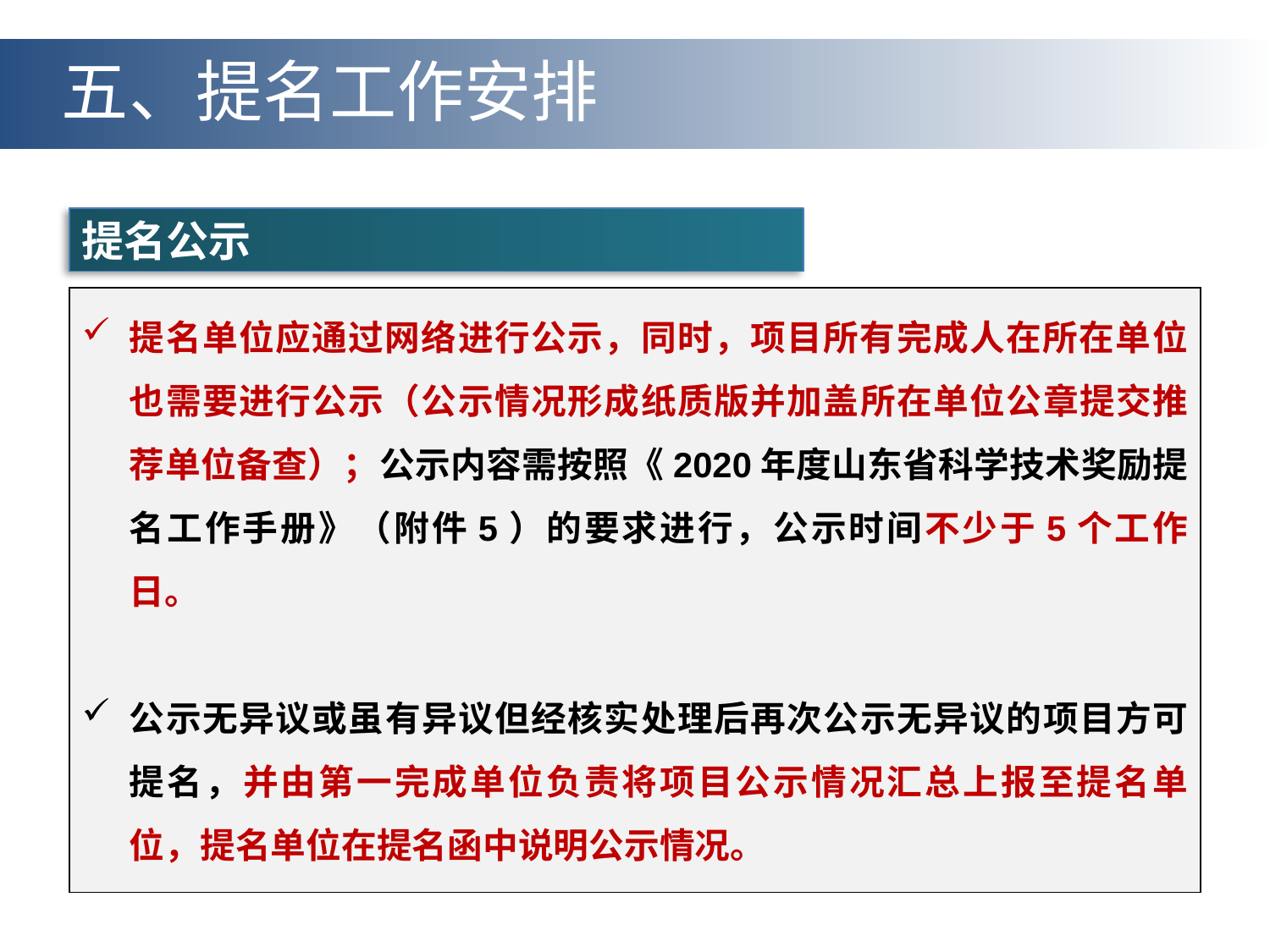

五、提名工作安排

提名公示
提名单位应通过网络进行公示，同时，项目所有完成人在所在单位也需要进行公示（公示情况形成纸质版并加盖所在单位公章提交推荐单位备查）；公示内容需按照《2020年度山东省科学技术奖励提名工作手册》（附件5）的要求进行，公示时间不少于5个工作日。

公示无异议或虽有异议但经核实处理后再次公示无异议的项目方可提名，并由第一完成单位负责将项目公示情况汇总上报至提名单位，提名单位在提名函中说明公示情况。